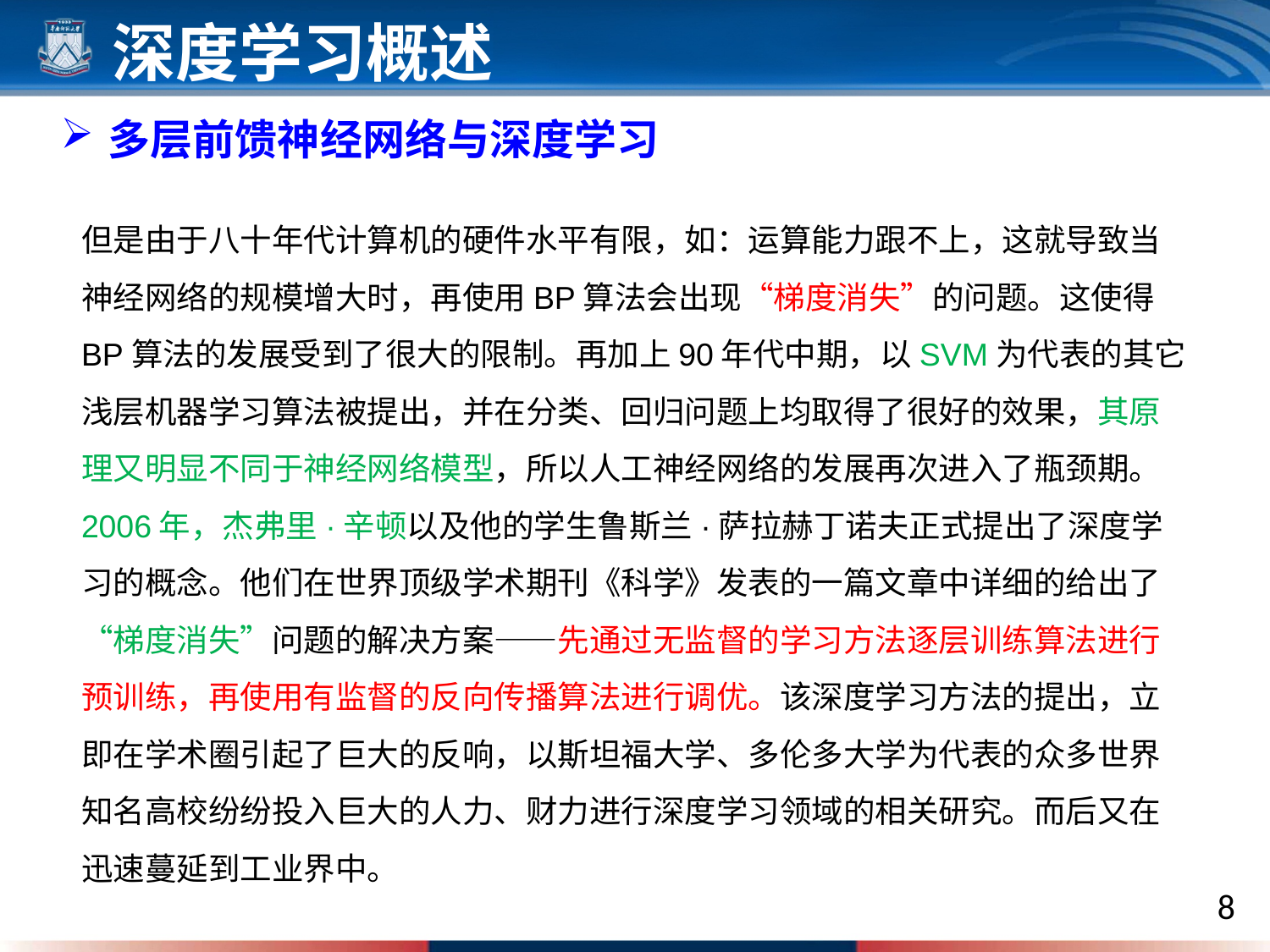

深度学习概述
多层前馈神经网络与深度学习
但是由于八十年代计算机的硬件水平有限，如：运算能力跟不上，这就导致当神经网络的规模增大时，再使用BP算法会出现“梯度消失”的问题。这使得BP算法的发展受到了很大的限制。再加上90年代中期，以SVM为代表的其它浅层机器学习算法被提出，并在分类、回归问题上均取得了很好的效果，其原理又明显不同于神经网络模型，所以人工神经网络的发展再次进入了瓶颈期。
2006年，杰弗里·辛顿以及他的学生鲁斯兰·萨拉赫丁诺夫正式提出了深度学习的概念。他们在世界顶级学术期刊《科学》发表的一篇文章中详细的给出了“梯度消失”问题的解决方案——先通过无监督的学习方法逐层训练算法进行预训练，再使用有监督的反向传播算法进行调优。该深度学习方法的提出，立即在学术圈引起了巨大的反响，以斯坦福大学、多伦多大学为代表的众多世界知名高校纷纷投入巨大的人力、财力进行深度学习领域的相关研究。而后又在迅速蔓延到工业界中。